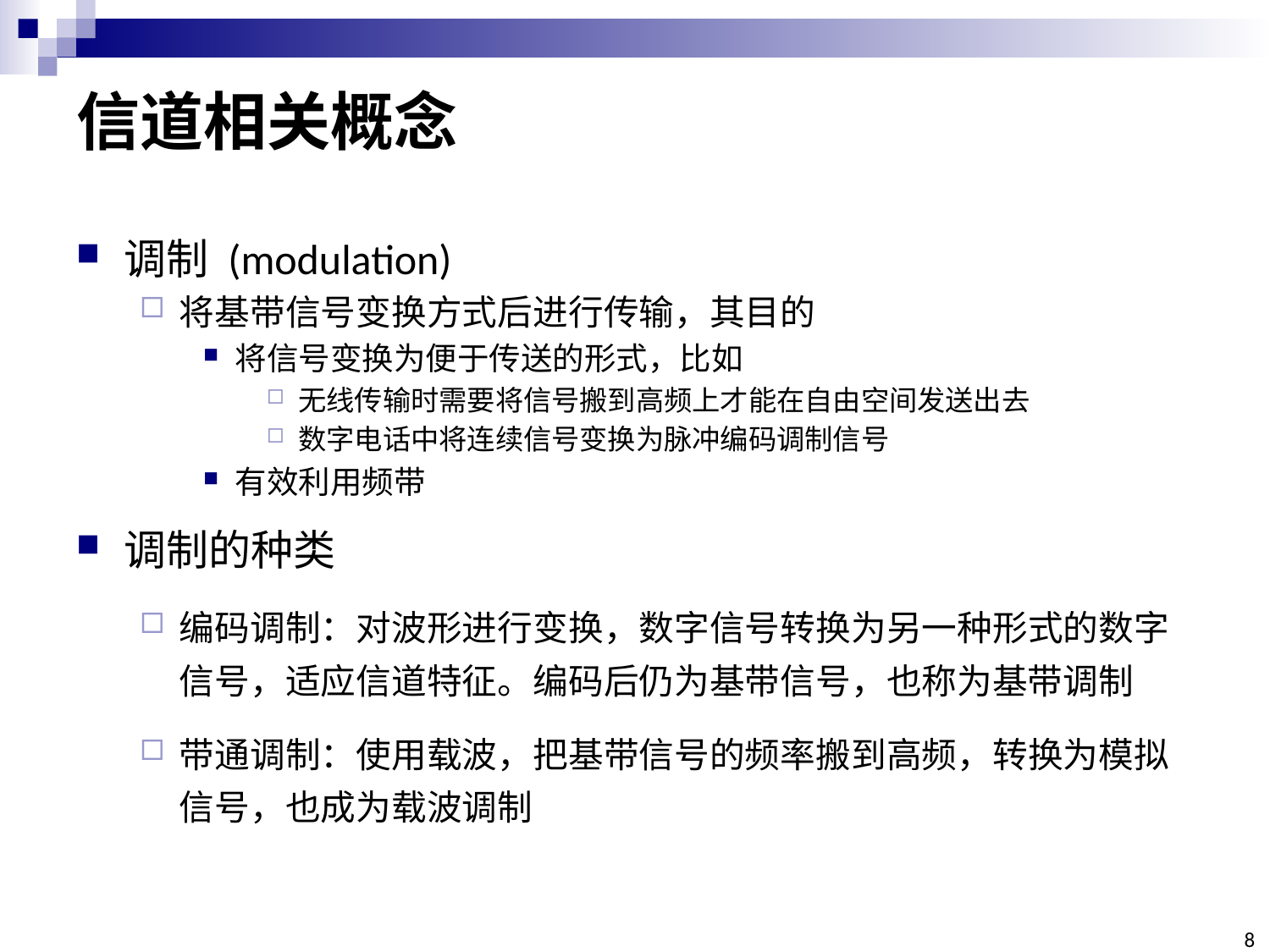

# 信道相关概念
调制 (modulation)
将基带信号变换方式后进行传输，其目的
将信号变换为便于传送的形式，比如
无线传输时需要将信号搬到高频上才能在自由空间发送出去
数字电话中将连续信号变换为脉冲编码调制信号
有效利用频带
调制的种类
编码调制：对波形进行变换，数字信号转换为另一种形式的数字信号，适应信道特征。编码后仍为基带信号，也称为基带调制
带通调制：使用载波，把基带信号的频率搬到高频，转换为模拟信号，也成为载波调制
8